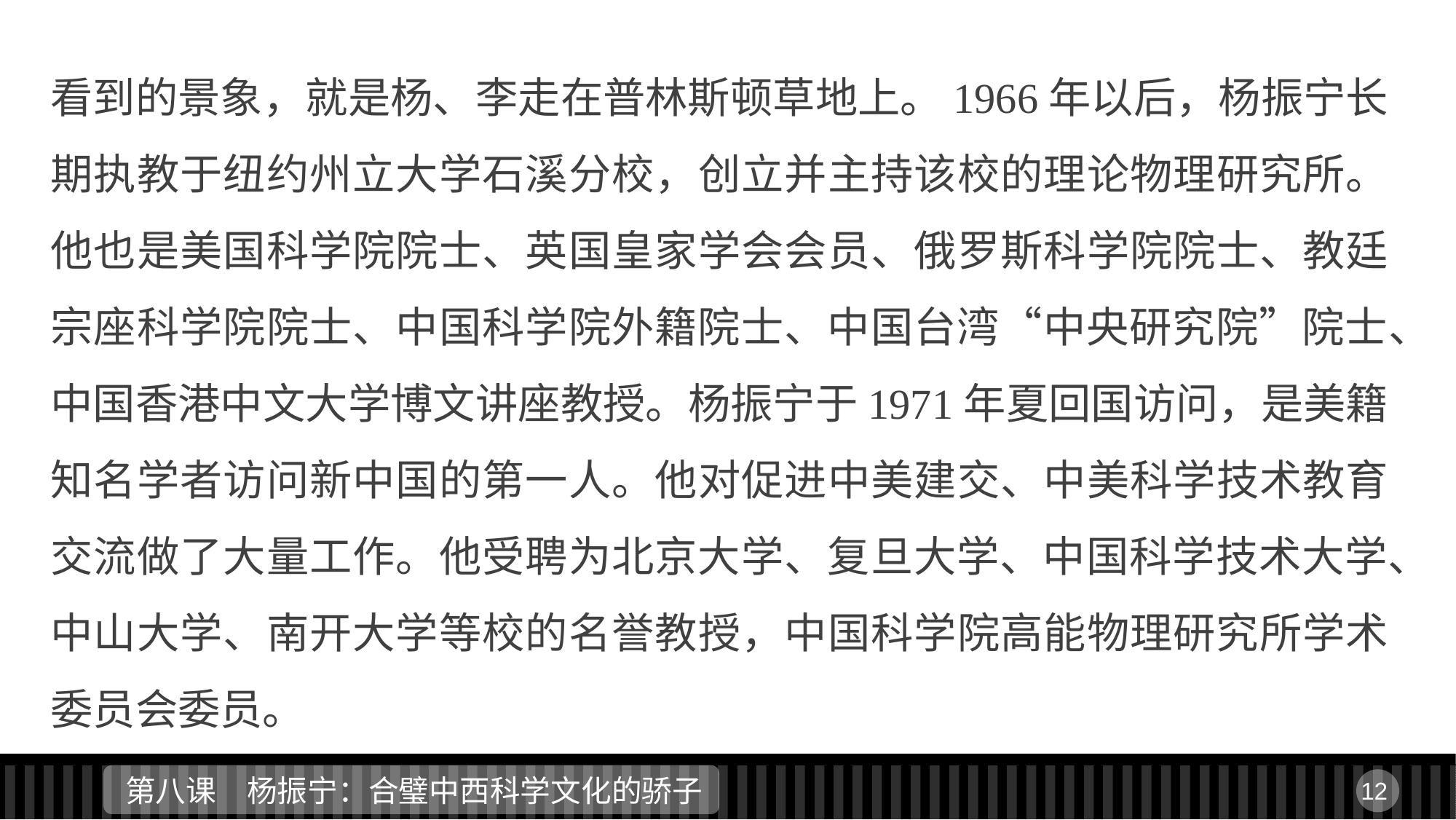

看到的景象，就是杨、李走在普林斯顿草地上。1966年以后，杨振宁长期执教于纽约州立大学石溪分校，创立并主持该校的理论物理研究所。他也是美国科学院院士、英国皇家学会会员、俄罗斯科学院院士、教廷宗座科学院院士、中国科学院外籍院士、中国台湾“中央研究院”院士、中国香港中文大学博文讲座教授。杨振宁于1971年夏回国访问，是美籍知名学者访问新中国的第一人。他对促进中美建交、中美科学技术教育交流做了大量工作。他受聘为北京大学、复旦大学、中国科学技术大学、中山大学、南开大学等校的名誉教授，中国科学院高能物理研究所学术委员会委员。